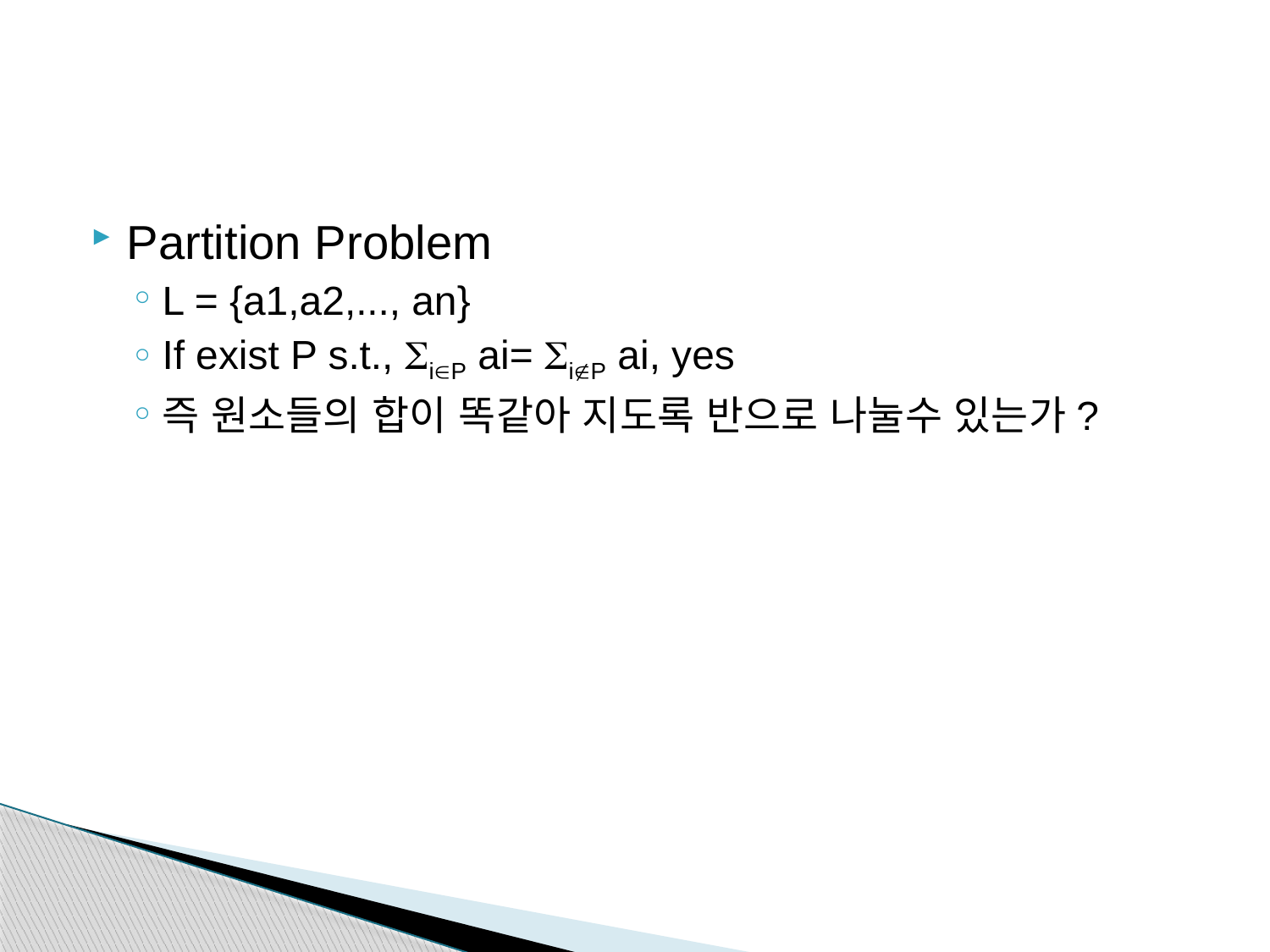

#
Partition Problem
L = {a1,a2,..., an}
If exist P s.t., Σi∈P ai= Σi∉P ai, yes
즉 원소들의 합이 똑같아 지도록 반으로 나눌수 있는가?